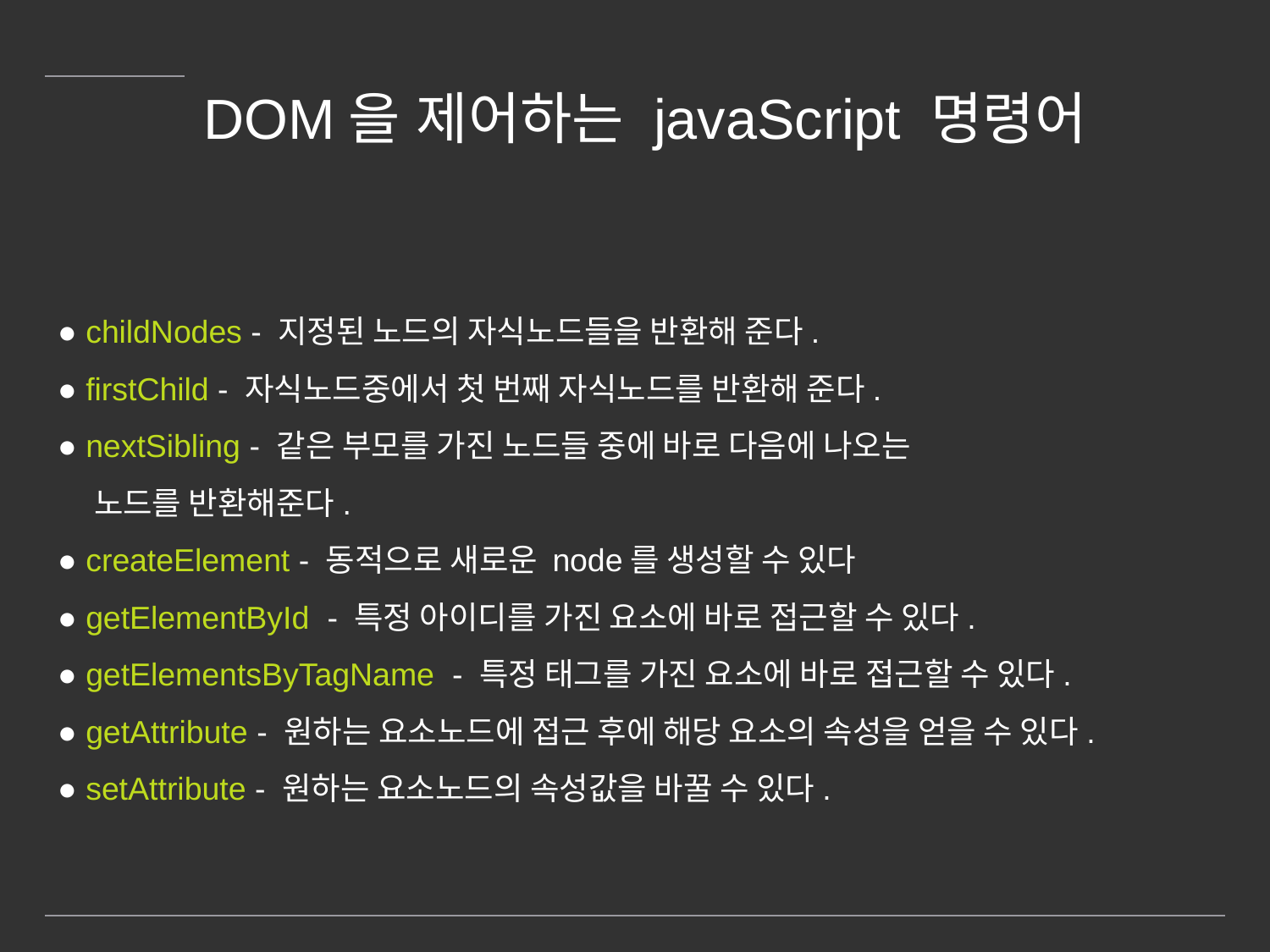

# DOM을 제어하는 javaScript 명령어
● childNodes - 지정된 노드의 자식노드들을 반환해 준다.
● firstChild - 자식노드중에서 첫 번째 자식노드를 반환해 준다.
● nextSibling - 같은 부모를 가진 노드들 중에 바로 다음에 나오는
    노드를 반환해준다.
● createElement - 동적으로 새로운 node를 생성할 수 있다
● getElementById  - 특정 아이디를 가진 요소에 바로 접근할 수 있다.
● getElementsByTagName  - 특정 태그를 가진 요소에 바로 접근할 수 있다.
● getAttribute - 원하는 요소노드에 접근 후에 해당 요소의 속성을 얻을 수 있다.
● setAttribute - 원하는 요소노드의 속성값을 바꿀 수 있다.